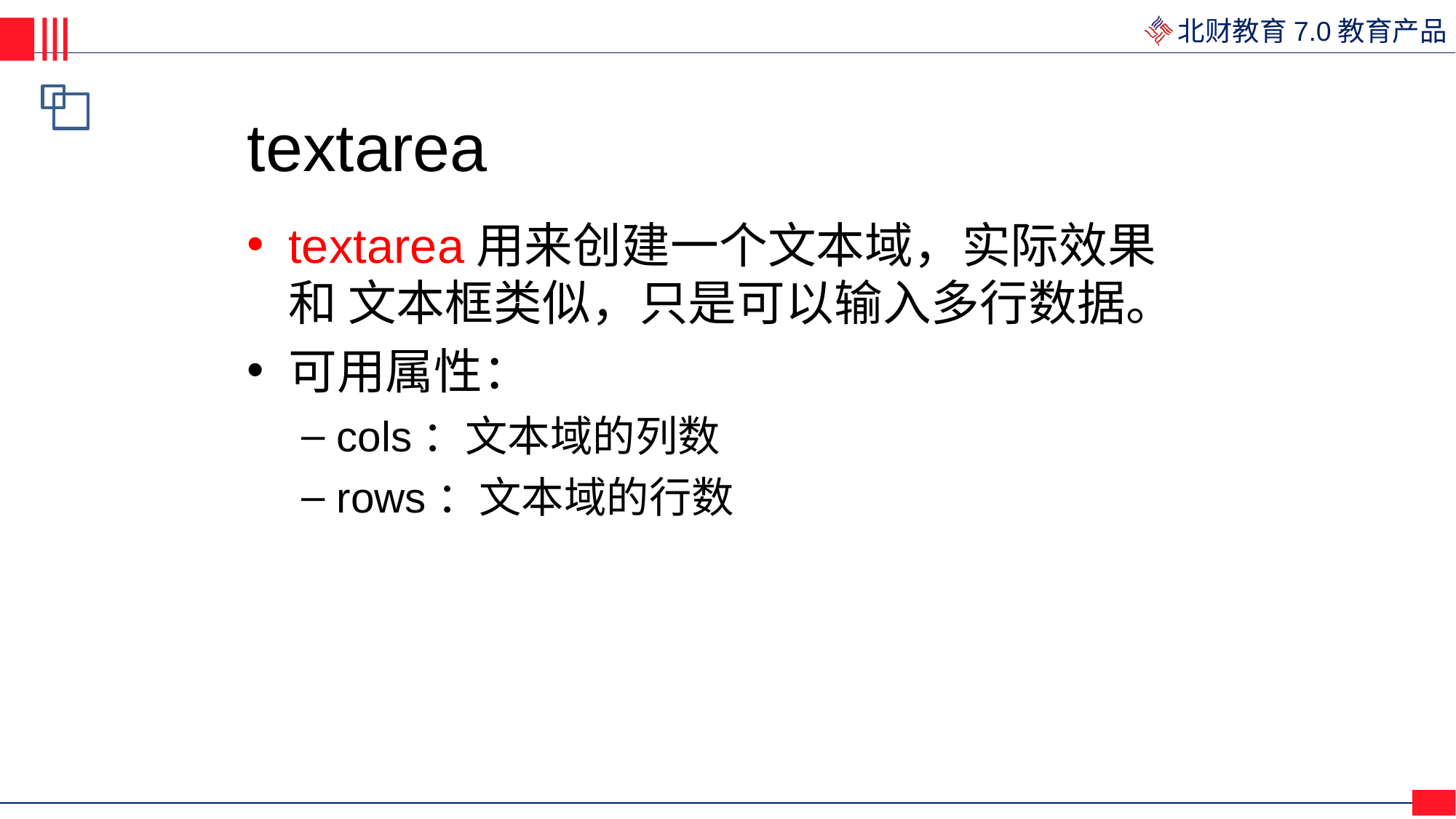

# textarea
textarea用来创建一个文本域，实际效果和 文本框类似，只是可以输入多行数据。
可用属性：
cols：文本域的列数
rows：文本域的行数